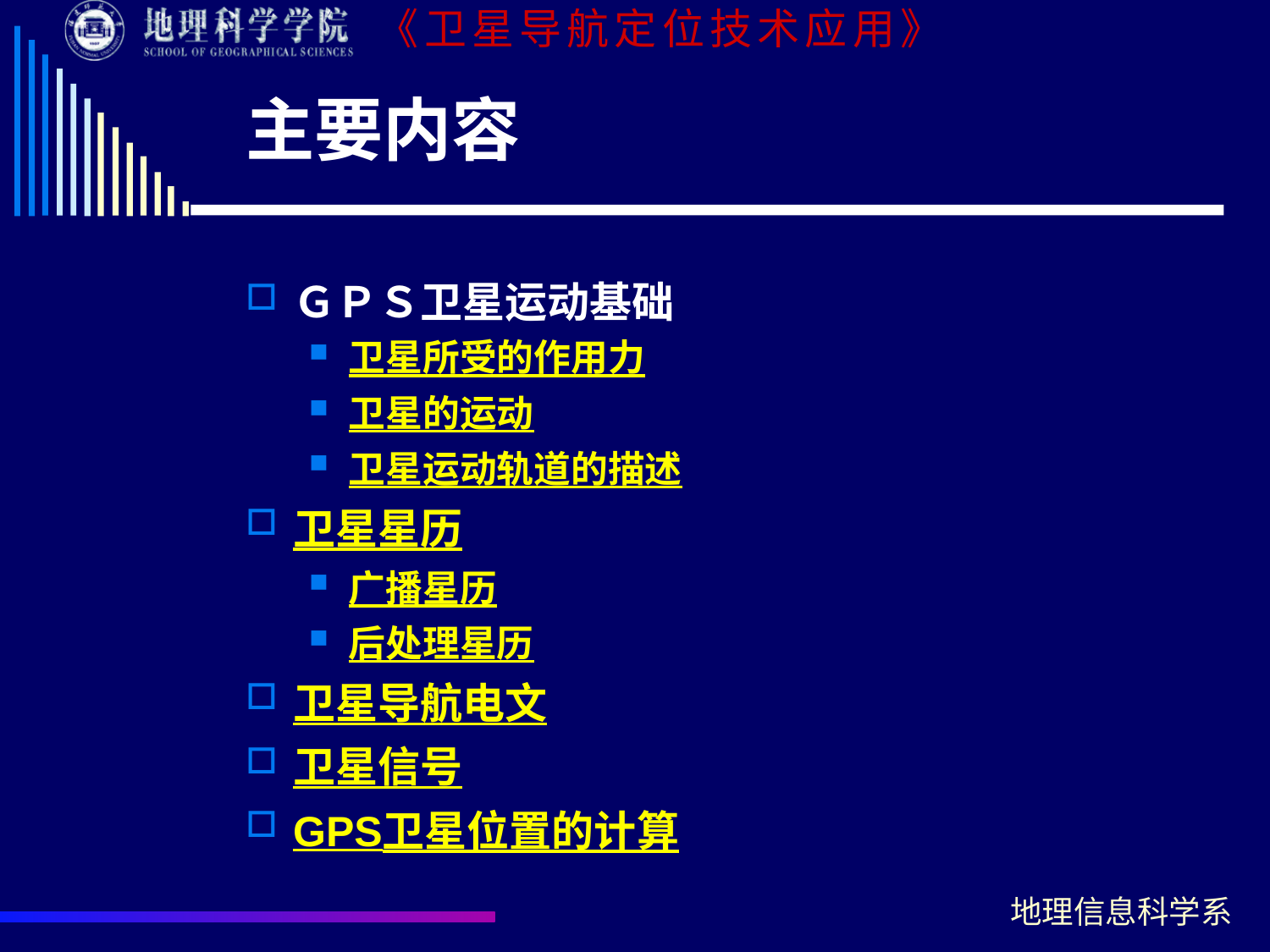

# 主要内容
ＧＰＳ卫星运动基础
卫星所受的作用力
卫星的运动
卫星运动轨道的描述
卫星星历
广播星历
后处理星历
卫星导航电文
卫星信号
GPS卫星位置的计算